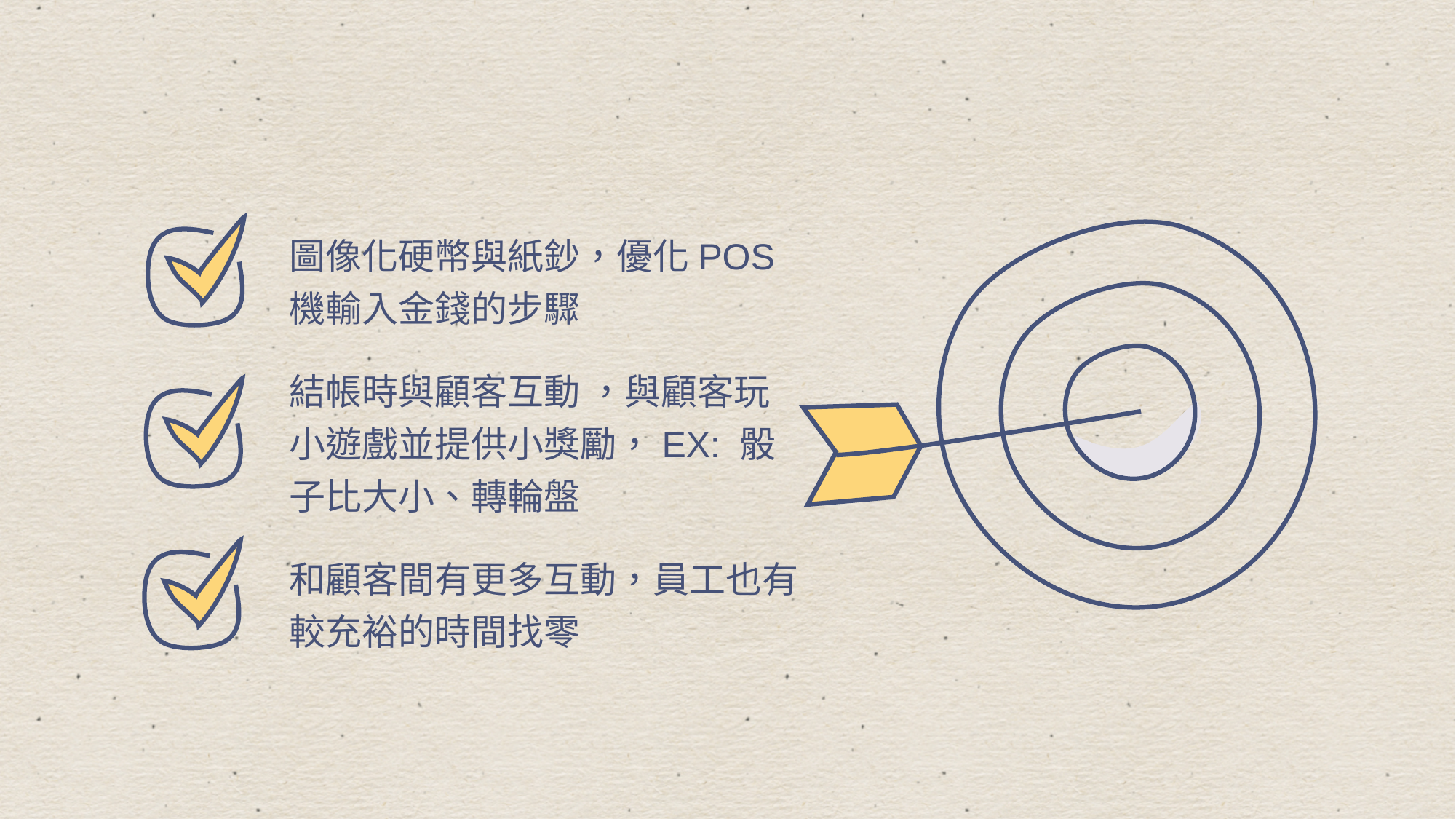

圖像化硬幣與紙鈔，優化POS機輸入金錢的步驟

結帳時與顧客互動 ，與顧客玩小遊戲並提供小獎勵，EX: 骰子比大小、轉輪盤

和顧客間有更多互動，員工也有較充裕的時間找零